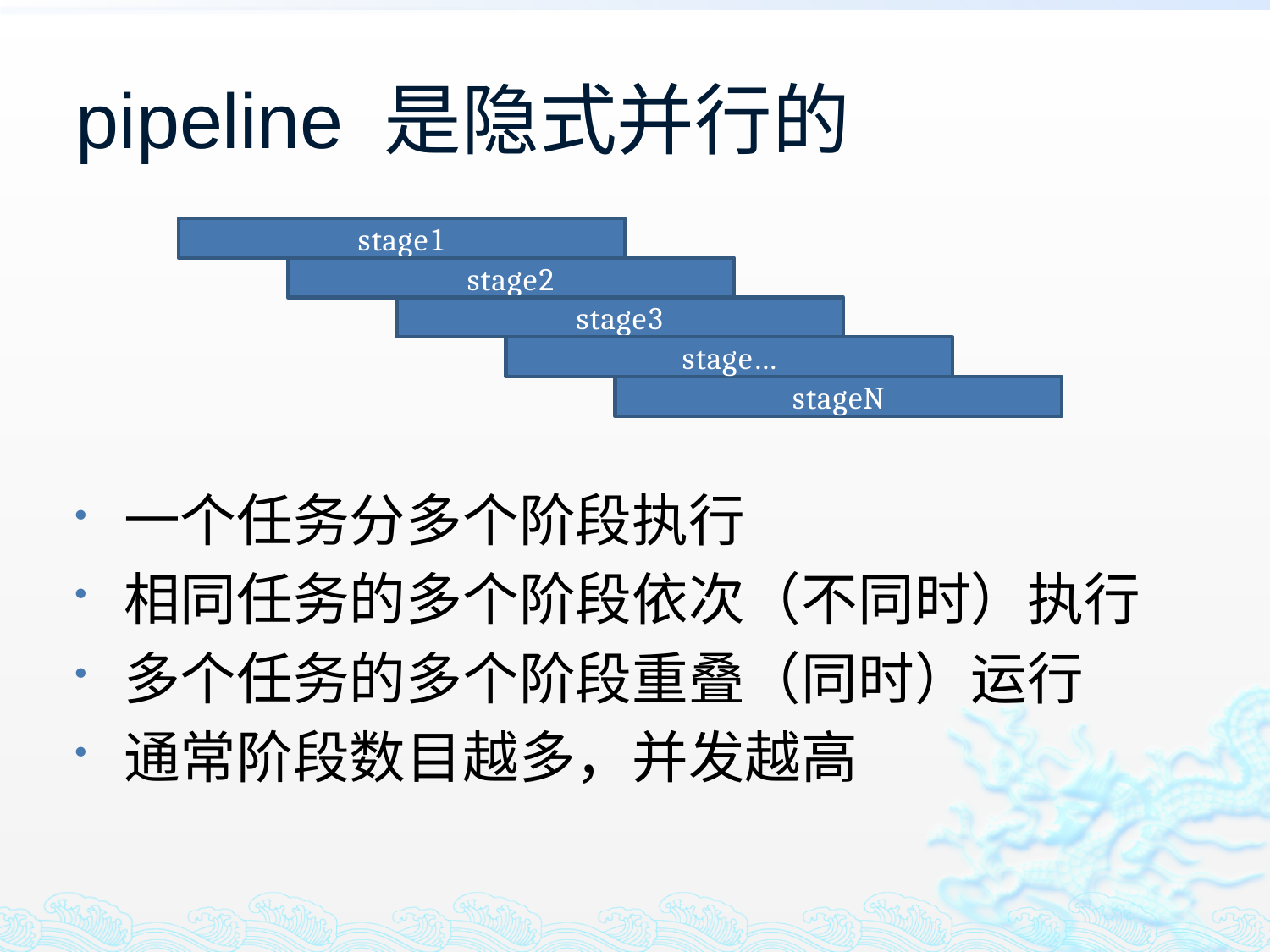

# pipeline 是隐式并行的
stage1
stage2
stage3
stage…
stageN
一个任务分多个阶段执行
相同任务的多个阶段依次（不同时）执行
多个任务的多个阶段重叠（同时）运行
通常阶段数目越多，并发越高